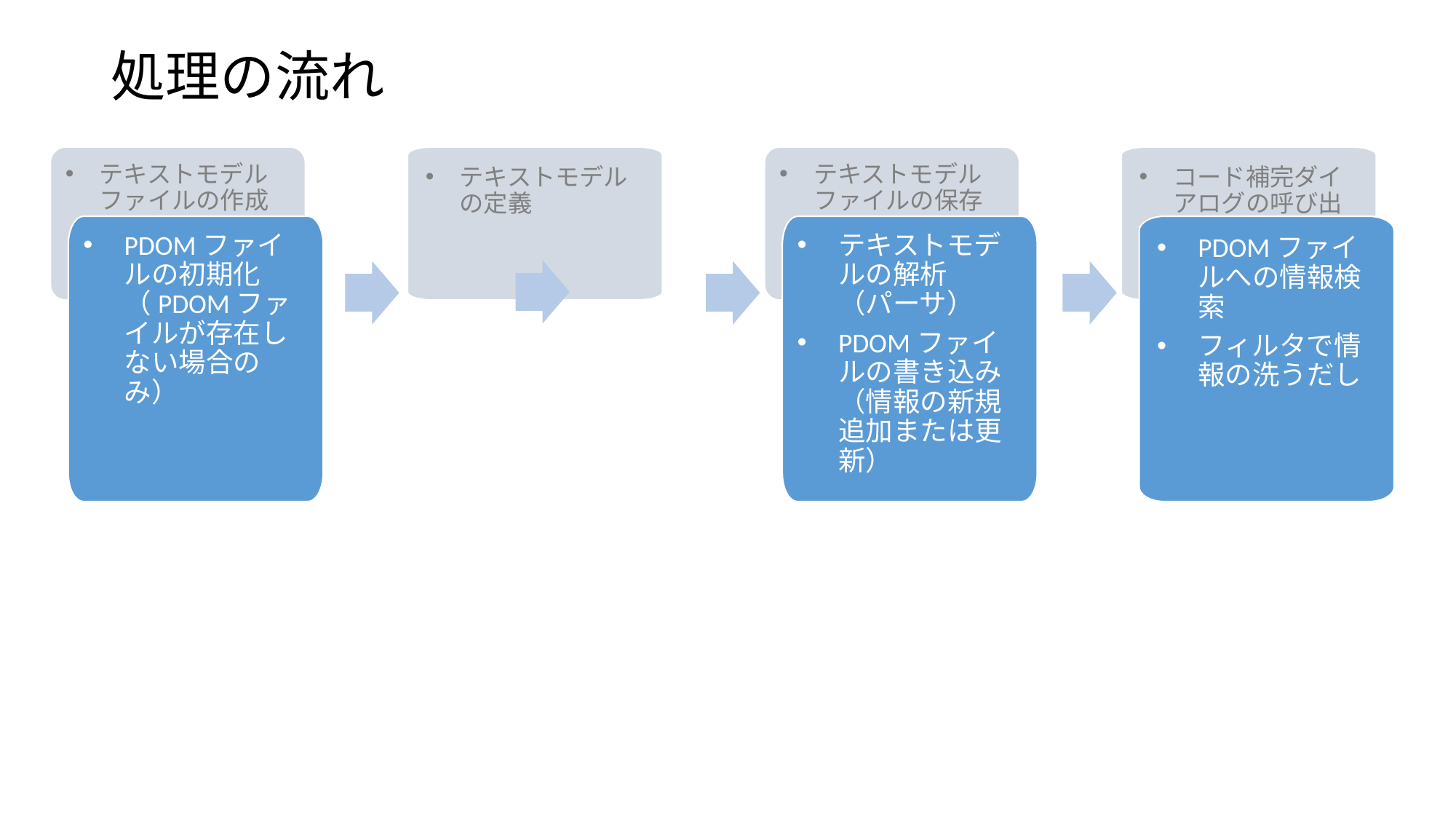

# 処理の流れ
テキストモデルファイルの作成
テキストモデルの定義
テキストモデルファイルの保存
コード補完ダイアログの呼び出し
PDOMファイルの初期化（PDOMファイルが存在しない場合のみ）
テキストモデルの解析（パーサ）
PDOMファイルの書き込み（情報の新規追加または更新）
PDOMファイルへの情報検索
フィルタで情報の洗うだし